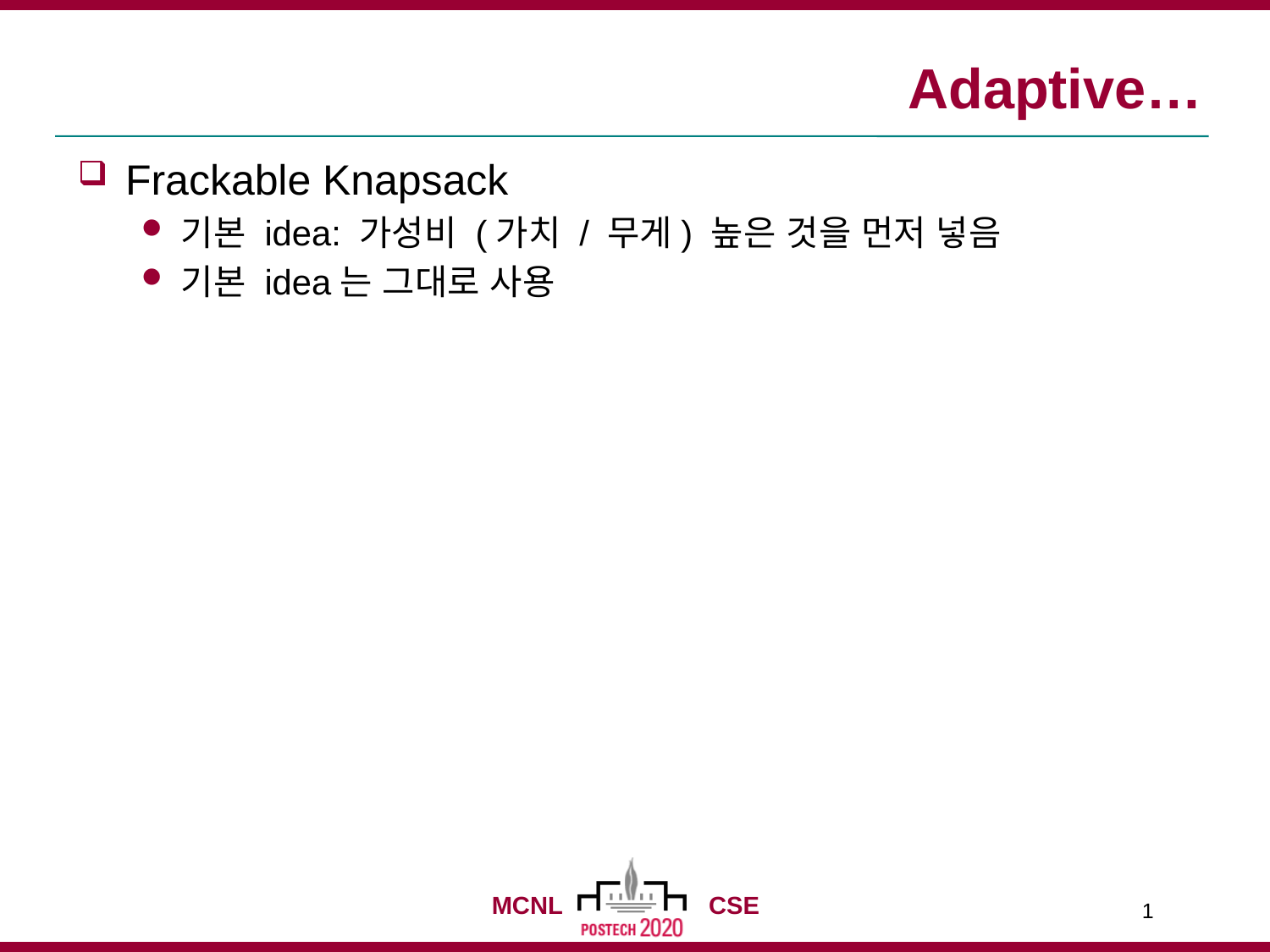

# Adaptive…
Frackable Knapsack
기본 idea: 가성비 (가치 / 무게) 높은 것을 먼저 넣음
기본 idea는 그대로 사용

1